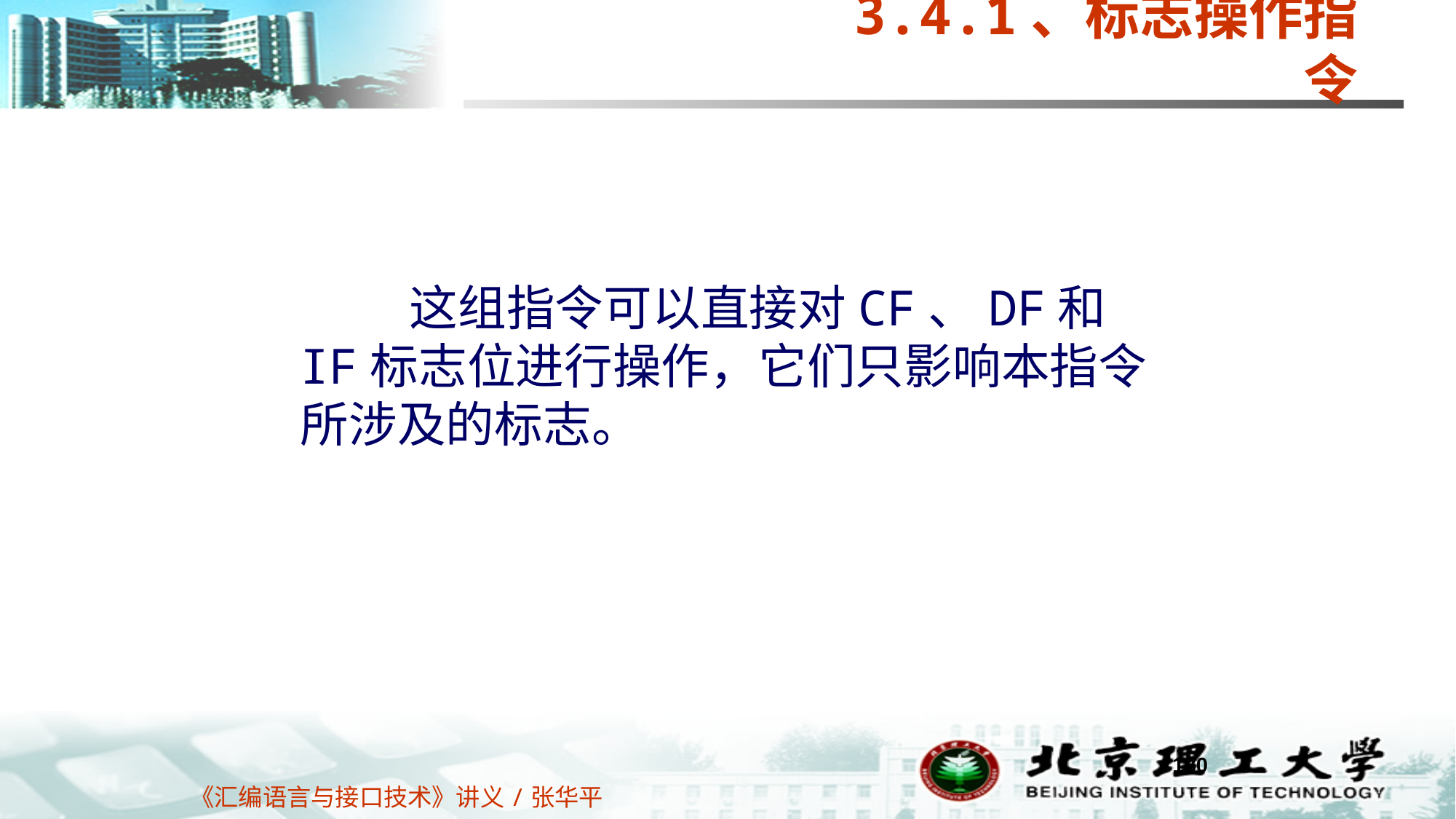

3.4.1、标志操作指令
	这组指令可以直接对CF、DF和IF标志位进行操作，它们只影响本指令所涉及的标志。
180